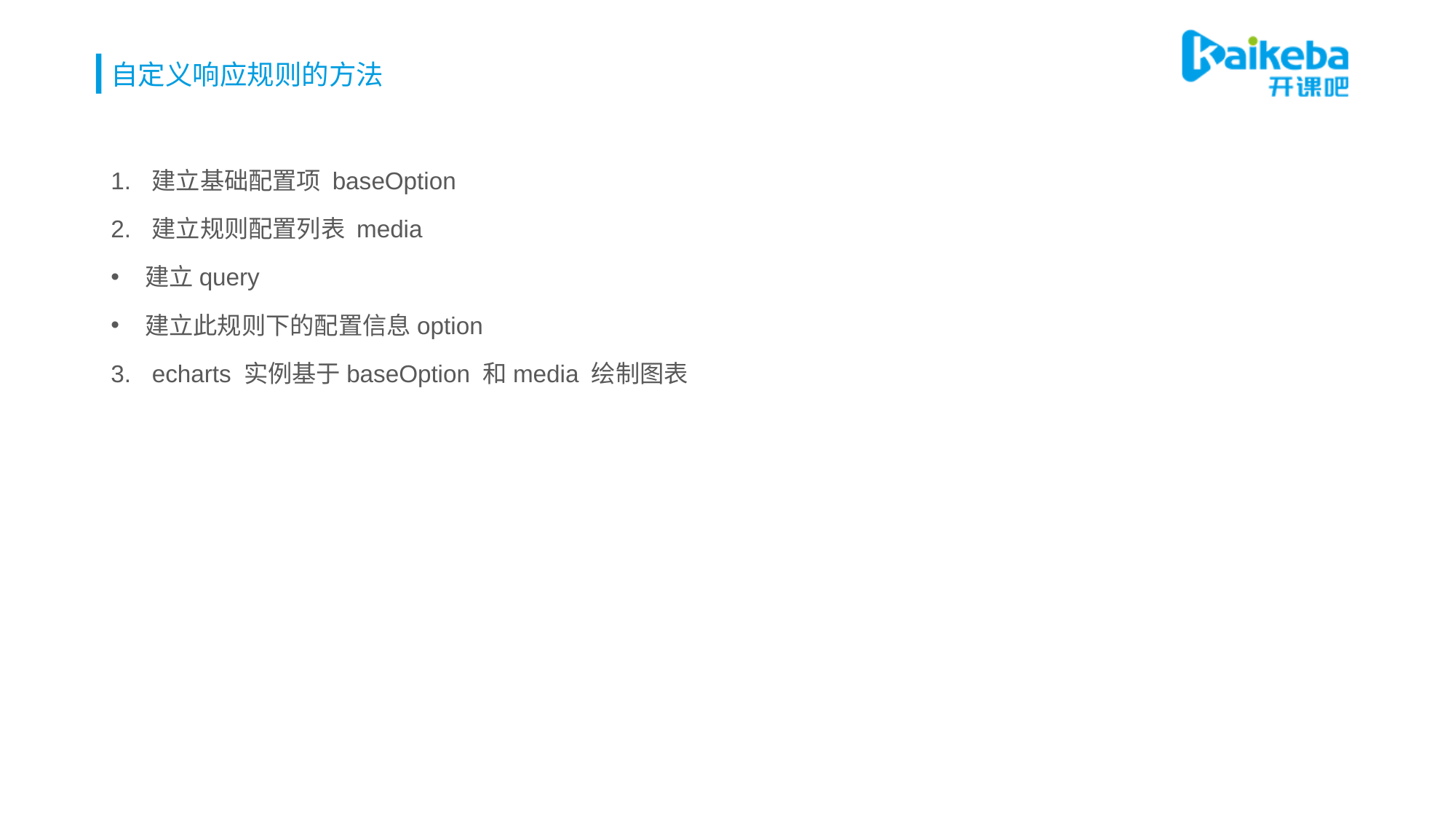

# 自定义响应规则的方法
建立基础配置项 baseOption
建立规则配置列表 media
建立query
建立此规则下的配置信息option
echarts 实例基于baseOption 和media 绘制图表